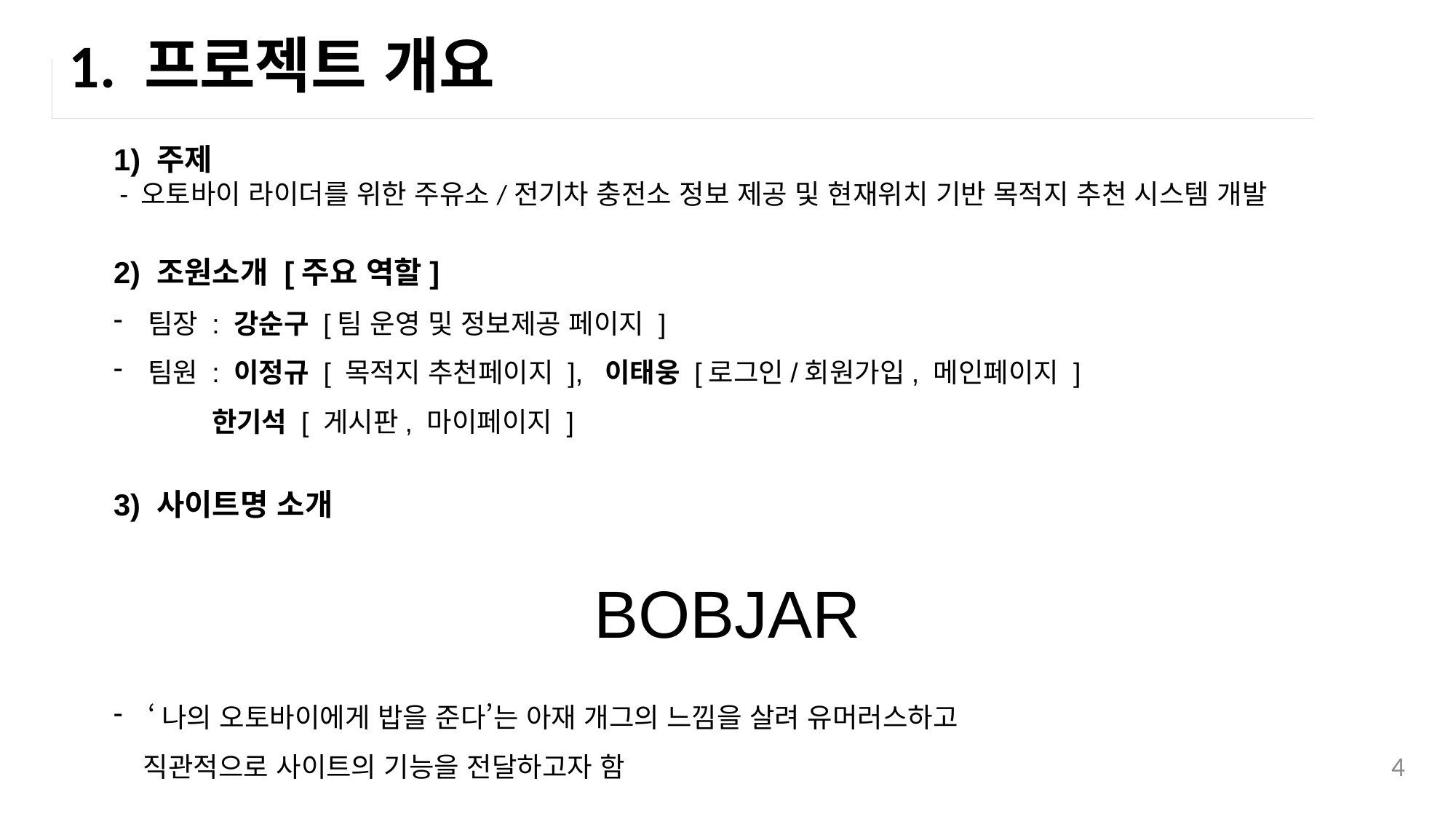

# 1. 프로젝트 개요
1) 주제
 - 오토바이 라이더를 위한 주유소/전기차 충전소 정보 제공 및 현재위치 기반 목적지 추천 시스템 개발

2) 조원소개 [주요 역할]
팀장 : 강순구 [팀 운영 및 정보제공 페이지 ]
팀원 : 이정규 [ 목적지 추천페이지 ],  이태웅 [로그인/회원가입, 메인페이지 ]
            한기석 [ 게시판, 마이페이지 ]

3) 사이트명 소개

BOBJAR

‘나의 오토바이에게 밥을 준다’는 아재 개그의 느낌을 살려 유머러스하고
   직관적으로 사이트의 기능을 전달하고자 함

4